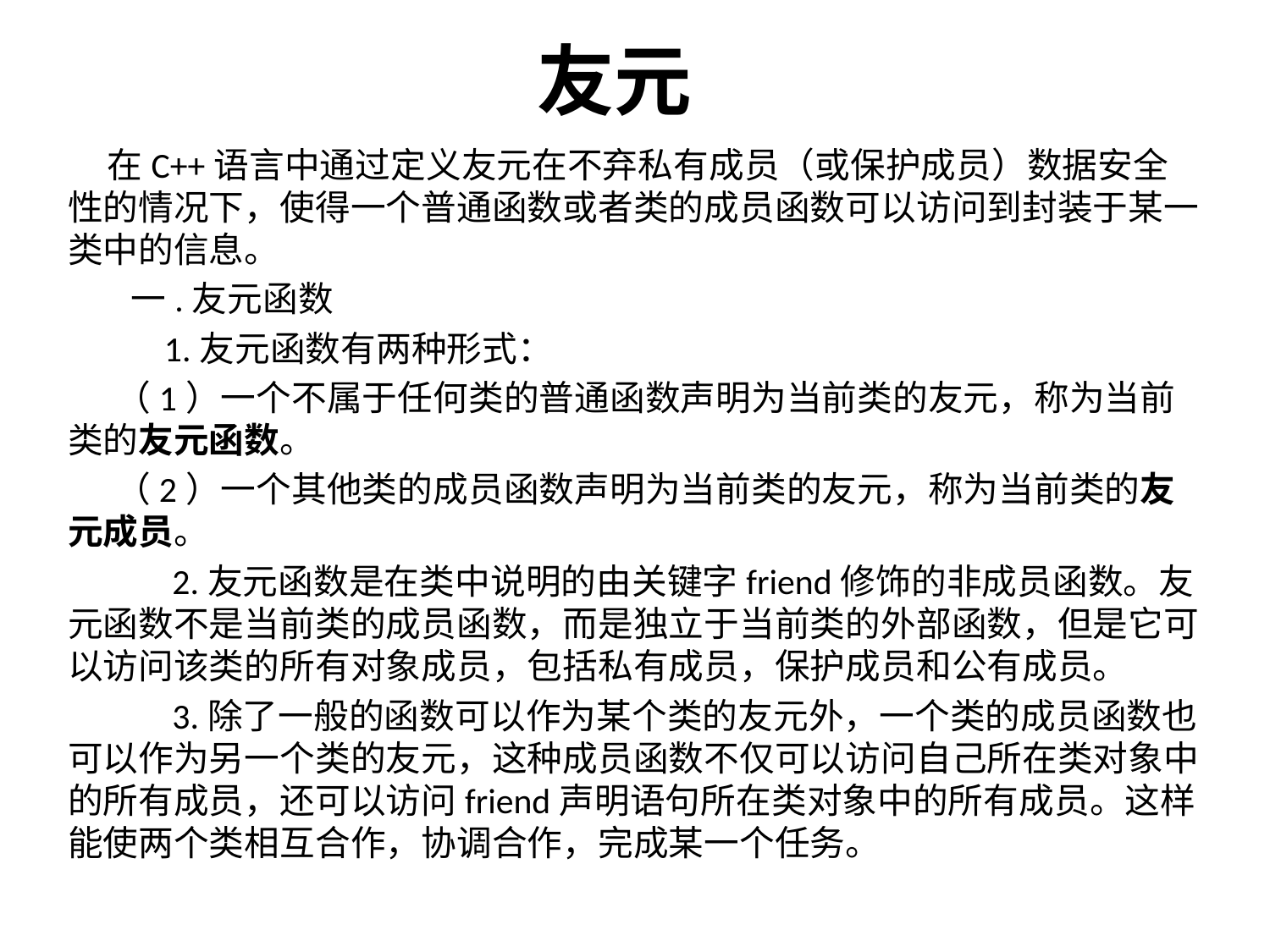

# 友元
    在C++语言中通过定义友元在不弃私有成员（或保护成员）数据安全性的情况下，使得一个普通函数或者类的成员函数可以访问到封装于某一类中的信息。
       一.友元函数
            1.友元函数有两种形式：
     （1）一个不属于任何类的普通函数声明为当前类的友元，称为当前类的友元函数。
     （2）一个其他类的成员函数声明为当前类的友元，称为当前类的友元成员。
             2.友元函数是在类中说明的由关键字friend修饰的非成员函数。友元函数不是当前类的成员函数，而是独立于当前类的外部函数，但是它可以访问该类的所有对象成员，包括私有成员，保护成员和公有成员。
             3.除了一般的函数可以作为某个类的友元外，一个类的成员函数也可以作为另一个类的友元，这种成员函数不仅可以访问自己所在类对象中的所有成员，还可以访问friend声明语句所在类对象中的所有成员。这样能使两个类相互合作，协调合作，完成某一个任务。